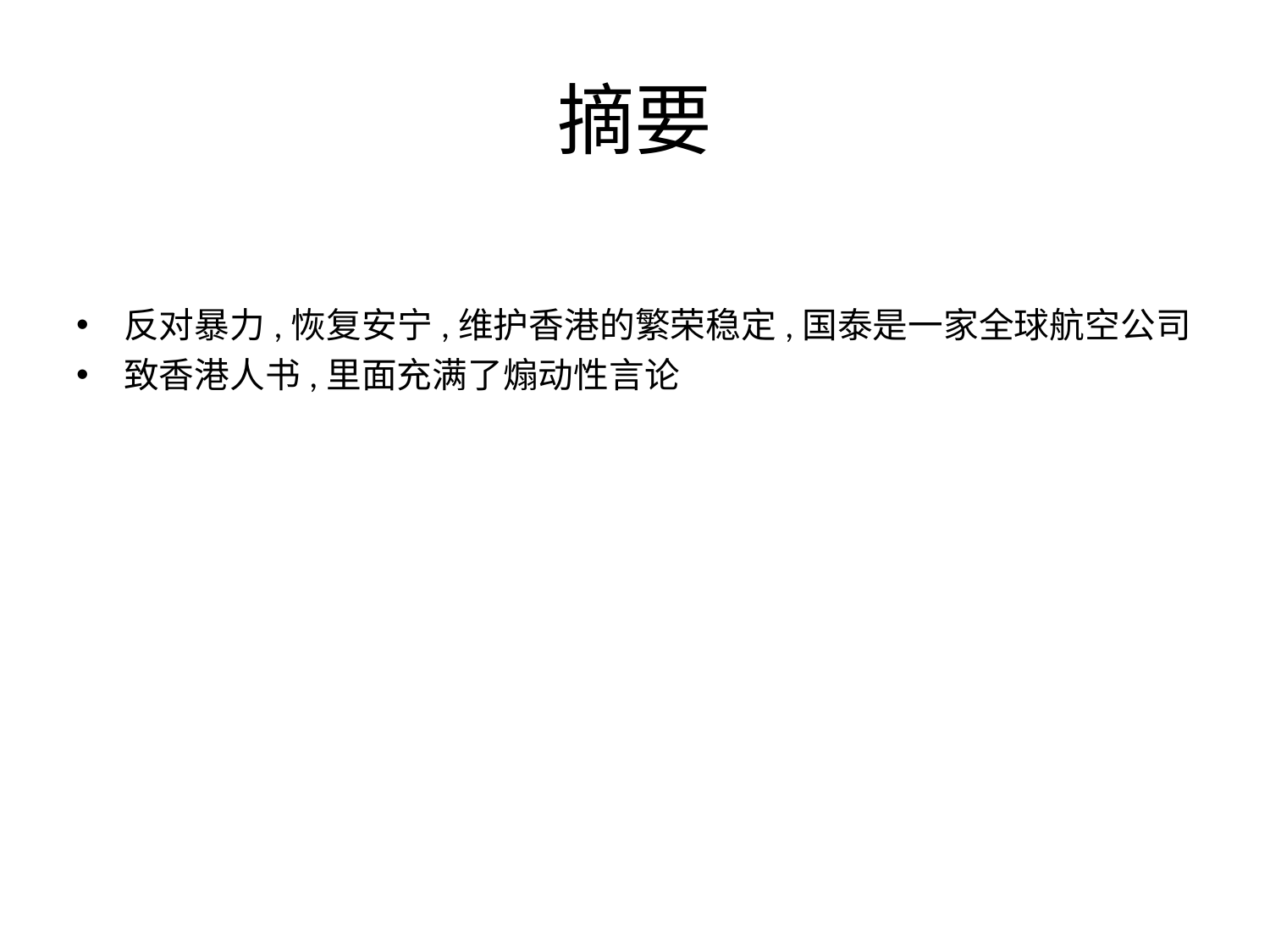

# 摘要

反对暴力,恢复安宁,维护香港的繁荣稳定,国泰是一家全球航空公司
致香港人书,里面充满了煽动性言论